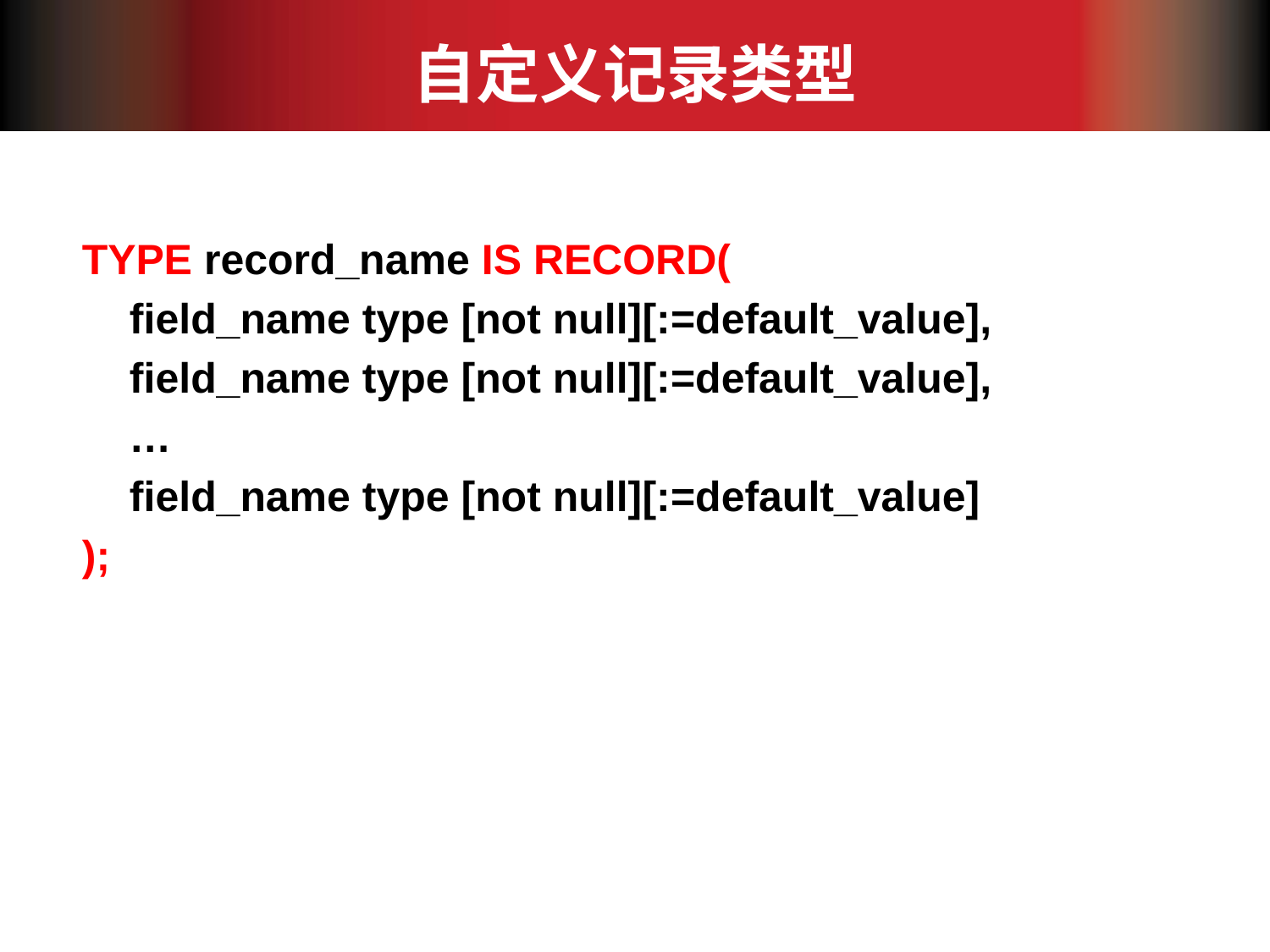

# 自定义记录类型
TYPE record_name IS RECORD(
    field_name type [not null][:=default_value],
    field_name type [not null][:=default_value],
    …
    field_name type [not null][:=default_value]
);